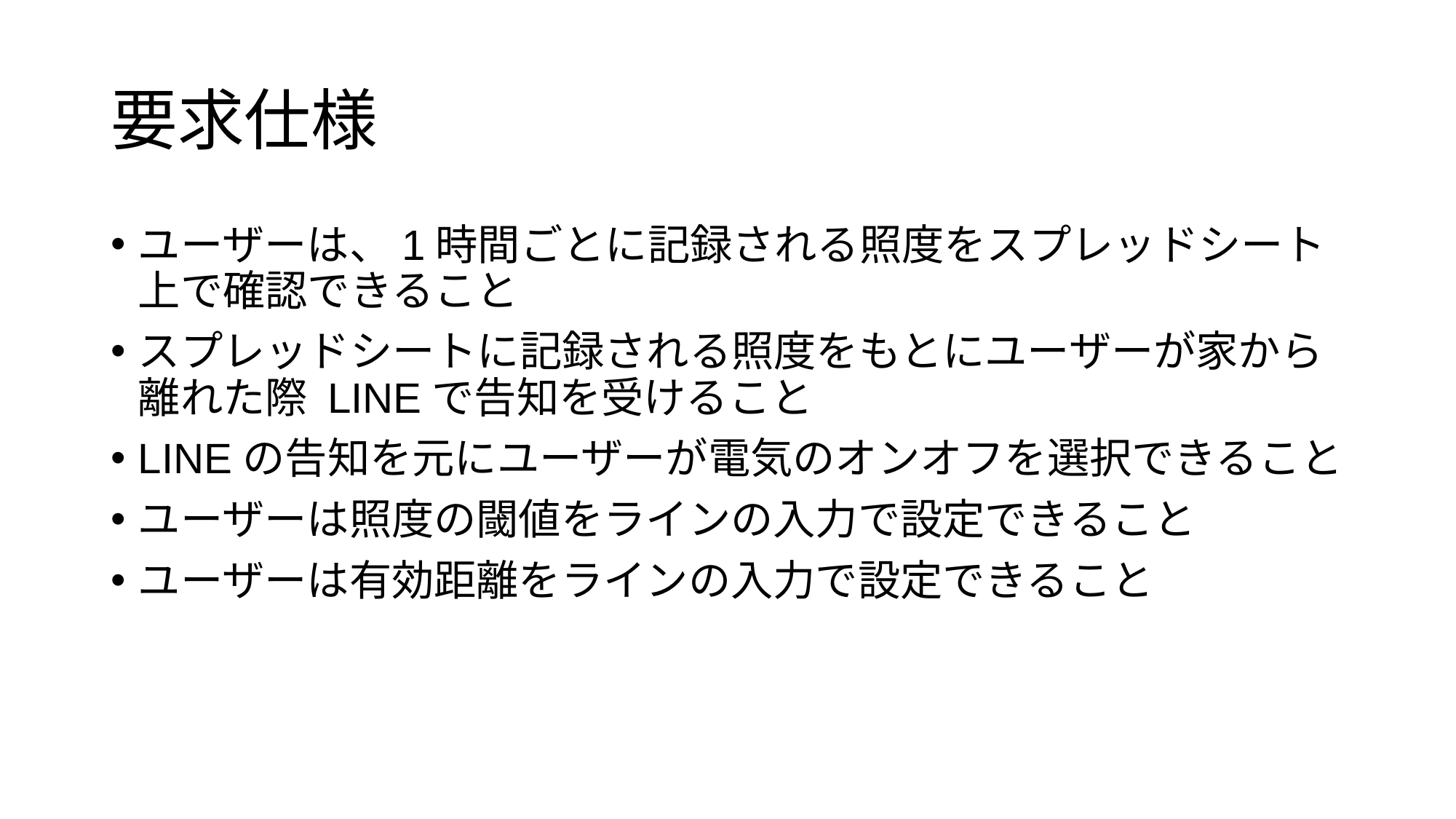

# 要求仕様
ユーザーは、1時間ごとに記録される照度をスプレッドシート上で確認できること
スプレッドシートに記録される照度をもとにユーザーが家から離れた際 LINEで告知を受けること
LINEの告知を元にユーザーが電気のオンオフを選択できること
ユーザーは照度の閾値をラインの入力で設定できること
ユーザーは有効距離をラインの入力で設定できること